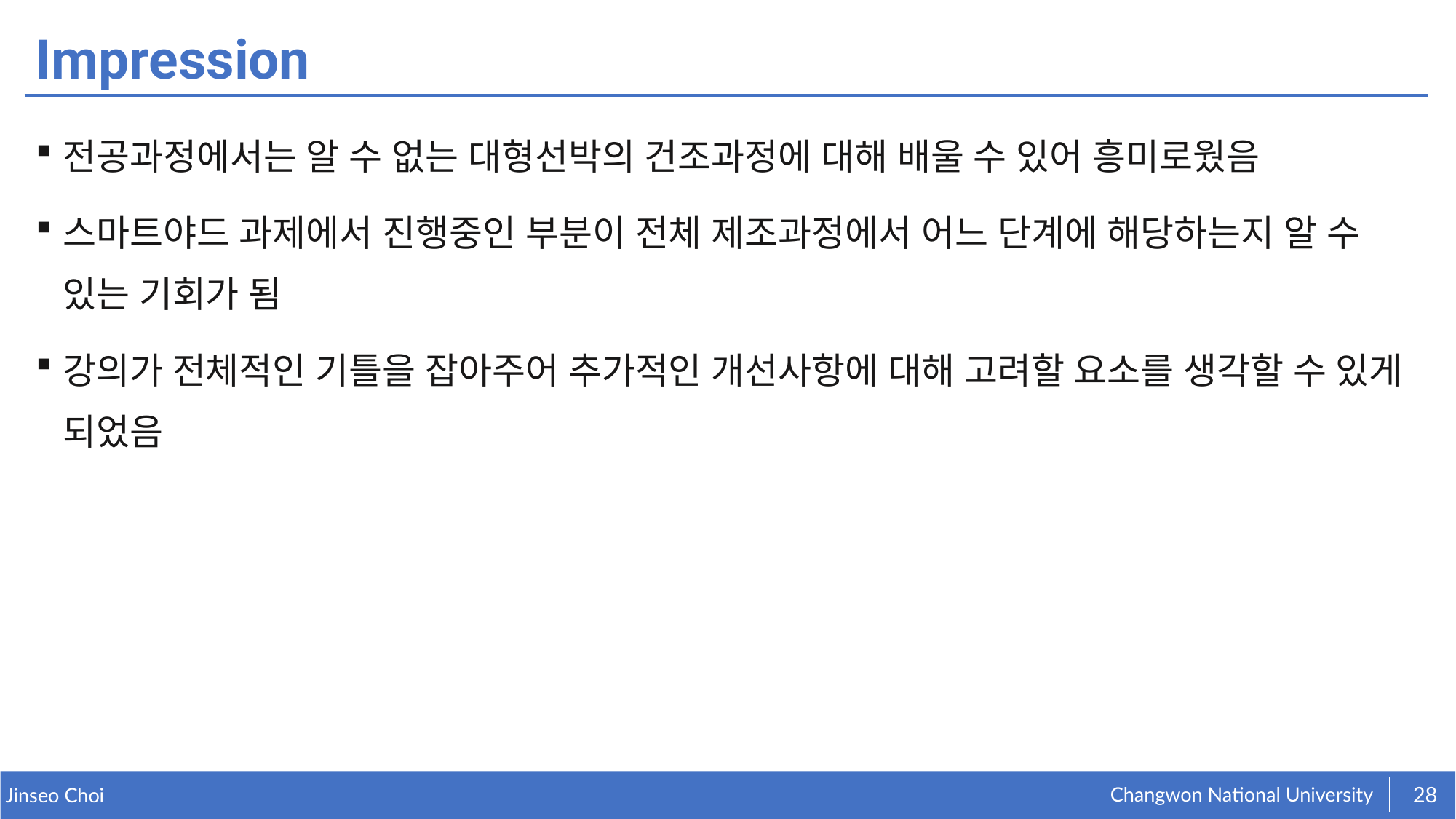

# Impression
전공과정에서는 알 수 없는 대형선박의 건조과정에 대해 배울 수 있어 흥미로웠음
스마트야드 과제에서 진행중인 부분이 전체 제조과정에서 어느 단계에 해당하는지 알 수 있는 기회가 됨
강의가 전체적인 기틀을 잡아주어 추가적인 개선사항에 대해 고려할 요소를 생각할 수 있게 되었음
28